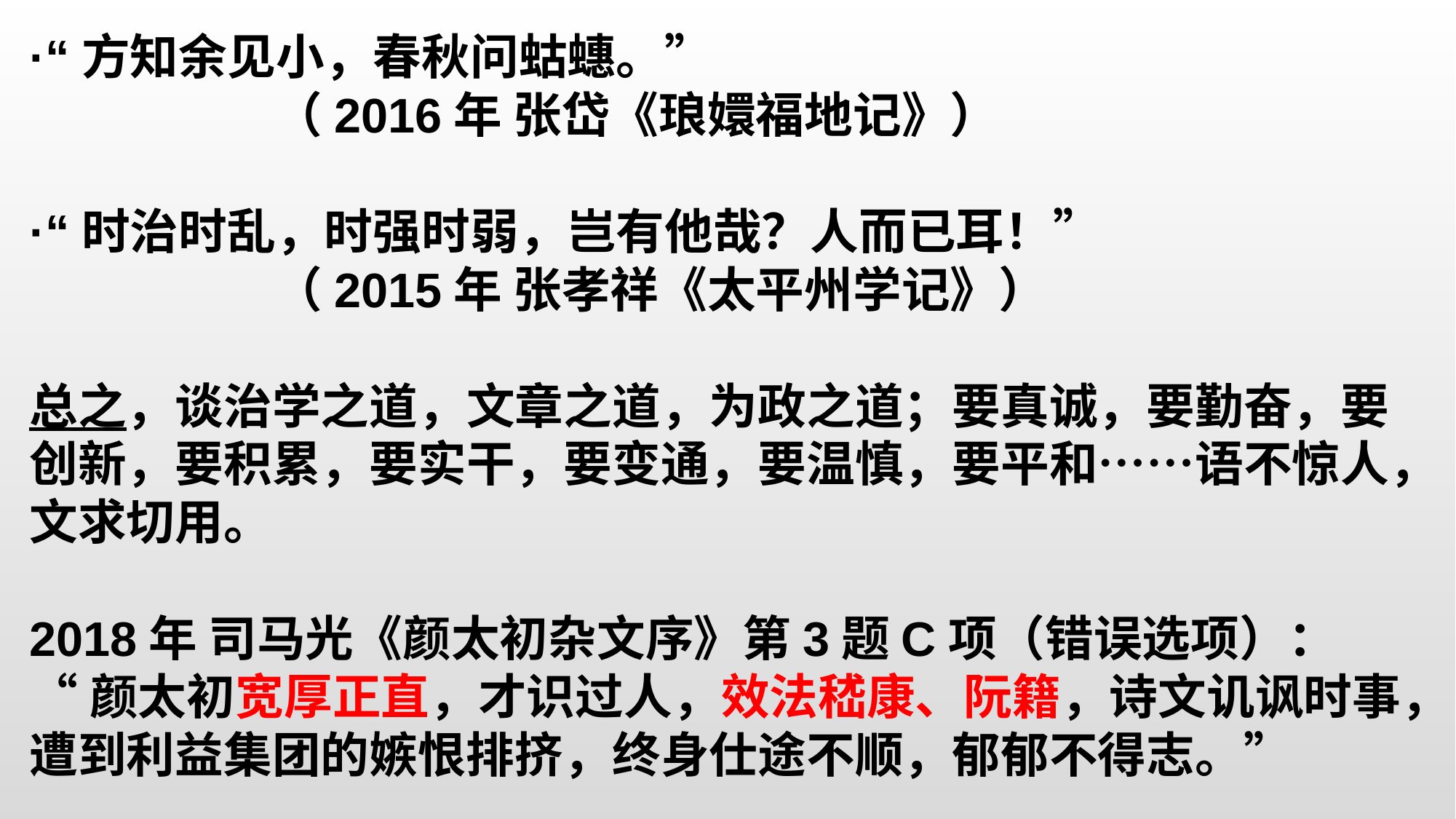

·“方知余见小，春秋问蛄蟪。”
                     （2016年 张岱《琅嬛福地记》）

·“时治时乱，时强时弱，岂有他哉？人而已耳！”
                     （2015年 张孝祥《太平州学记》）

总之，谈治学之道，文章之道，为政之道；要真诚，要勤奋，要创新，要积累，要实干，要变通，要温慎，要平和……语不惊人，文求切用。

2018年 司马光《颜太初杂文序》第3题C项（错误选项）：
“颜太初宽厚正直，才识过人，效法嵇康、阮籍，诗文讥讽时事，遭到利益集团的嫉恨排挤，终身仕途不顺，郁郁不得志。”